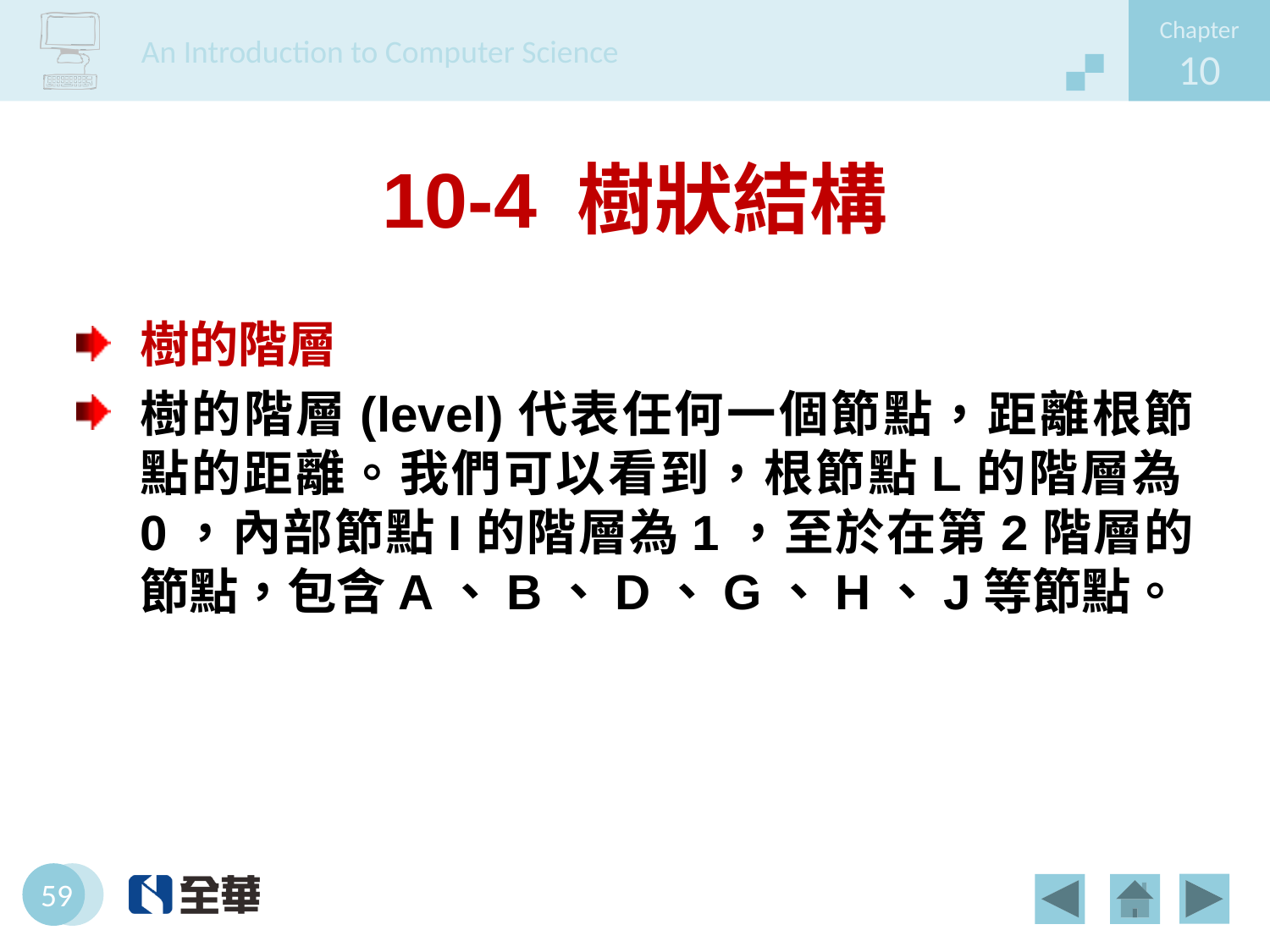

# 10-4 樹狀結構
樹的階層
樹的階層(level)代表任何一個節點，距離根節點的距離。我們可以看到，根節點L的階層為0，內部節點I的階層為1，至於在第2階層的節點，包含A、B、D、G、H、J等節點。